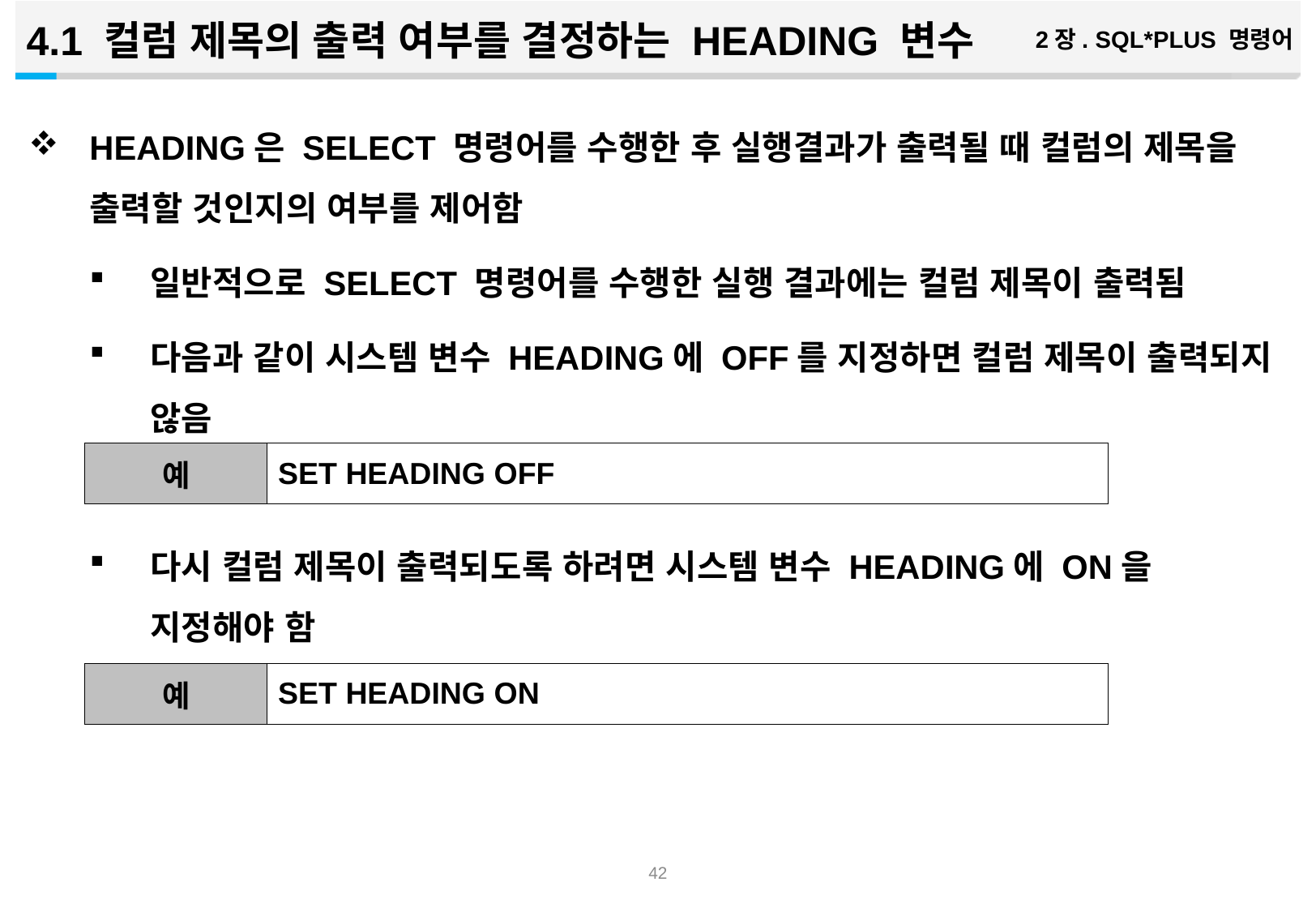

4.1 컬럼 제목의 출력 여부를 결정하는 HEADING 변수
2장. SQL*PLUS 명령어
HEADING은 SELECT 명령어를 수행한 후 실행결과가 출력될 때 컬럼의 제목을 출력할 것인지의 여부를 제어함
일반적으로 SELECT 명령어를 수행한 실행 결과에는 컬럼 제목이 출력됨
다음과 같이 시스템 변수 HEADING에 OFF를 지정하면 컬럼 제목이 출력되지 않음

다시 컬럼 제목이 출력되도록 하려면 시스템 변수 HEADING에 ON을 지정해야 함
| 예 | SET HEADING OFF |
| --- | --- |
| 예 | SET HEADING ON |
| --- | --- |
42